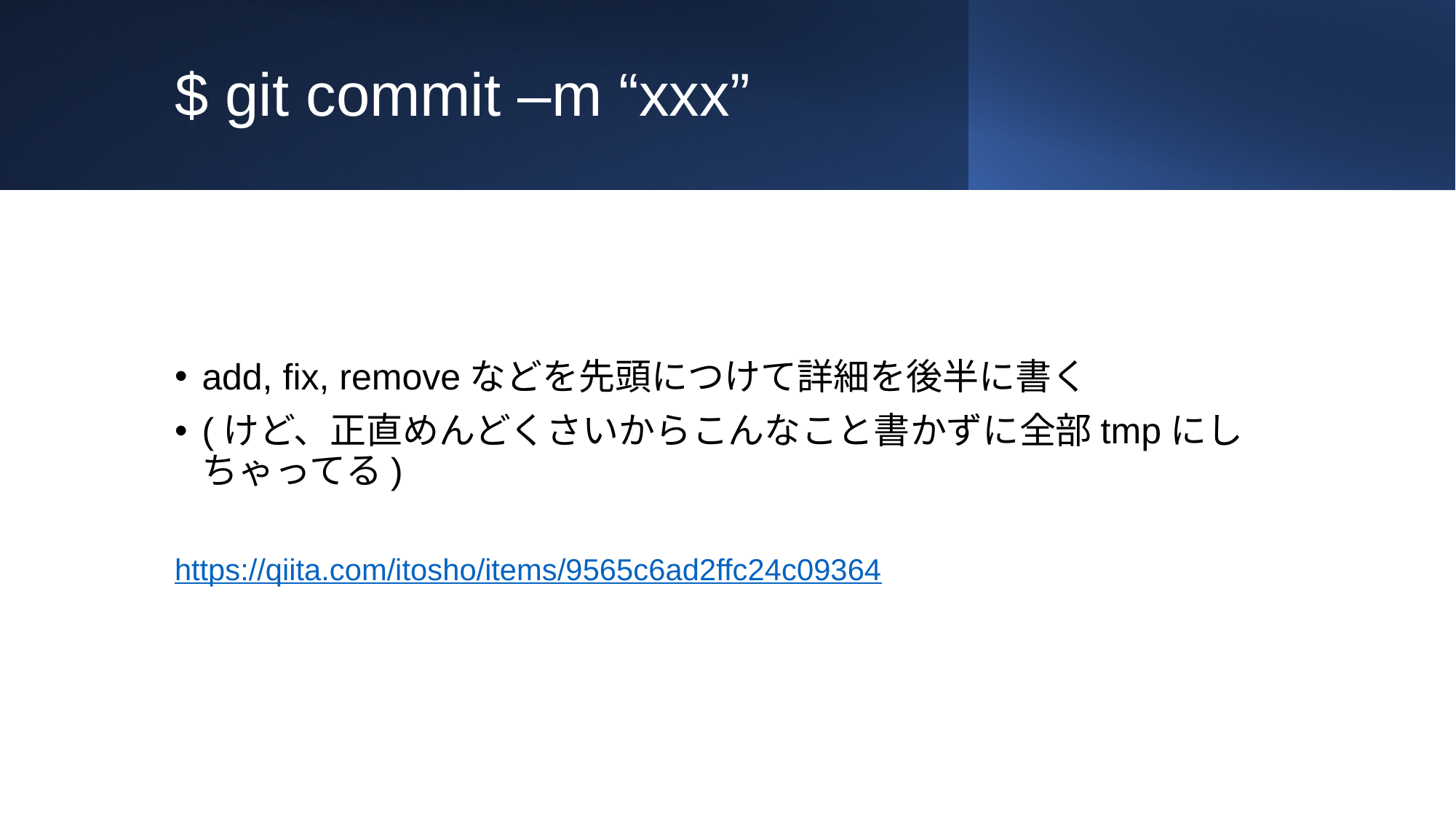

# $ git commit –m “xxx”
add, fix, removeなどを先頭につけて詳細を後半に書く
(けど、正直めんどくさいからこんなこと書かずに全部tmpにしちゃってる)

https://qiita.com/itosho/items/9565c6ad2ffc24c09364